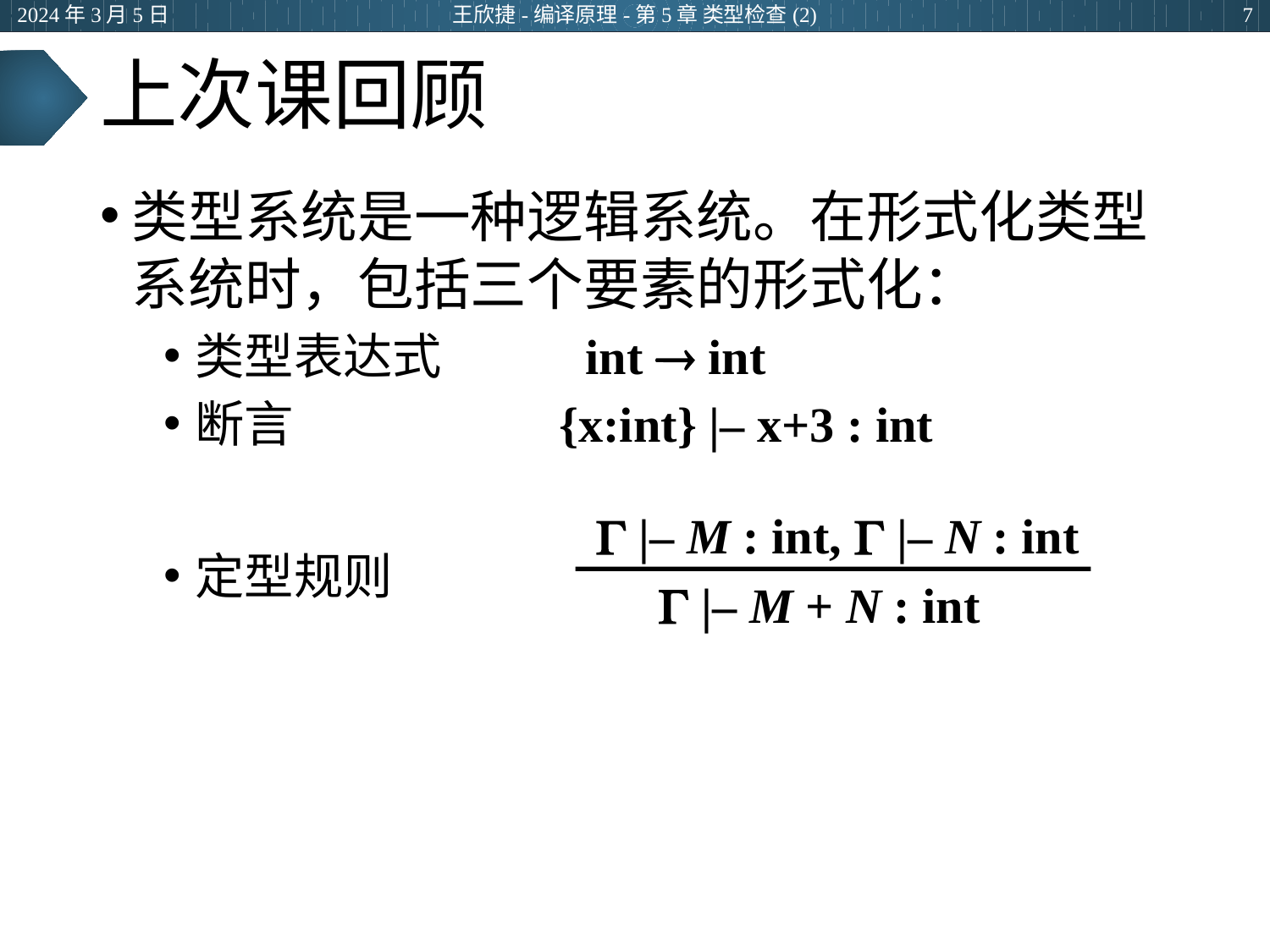

2024年3月5日
王欣捷-编译原理-第5章 类型检查(2)
7
# 上次课回顾
类型系统是一种逻辑系统。在形式化类型系统时，包括三个要素的形式化：
类型表达式            int → int
断言                       {x:int} |– x+3 : int

定型规则

  Γ |– M : int, Γ |– N : int
Γ |– M + N : int